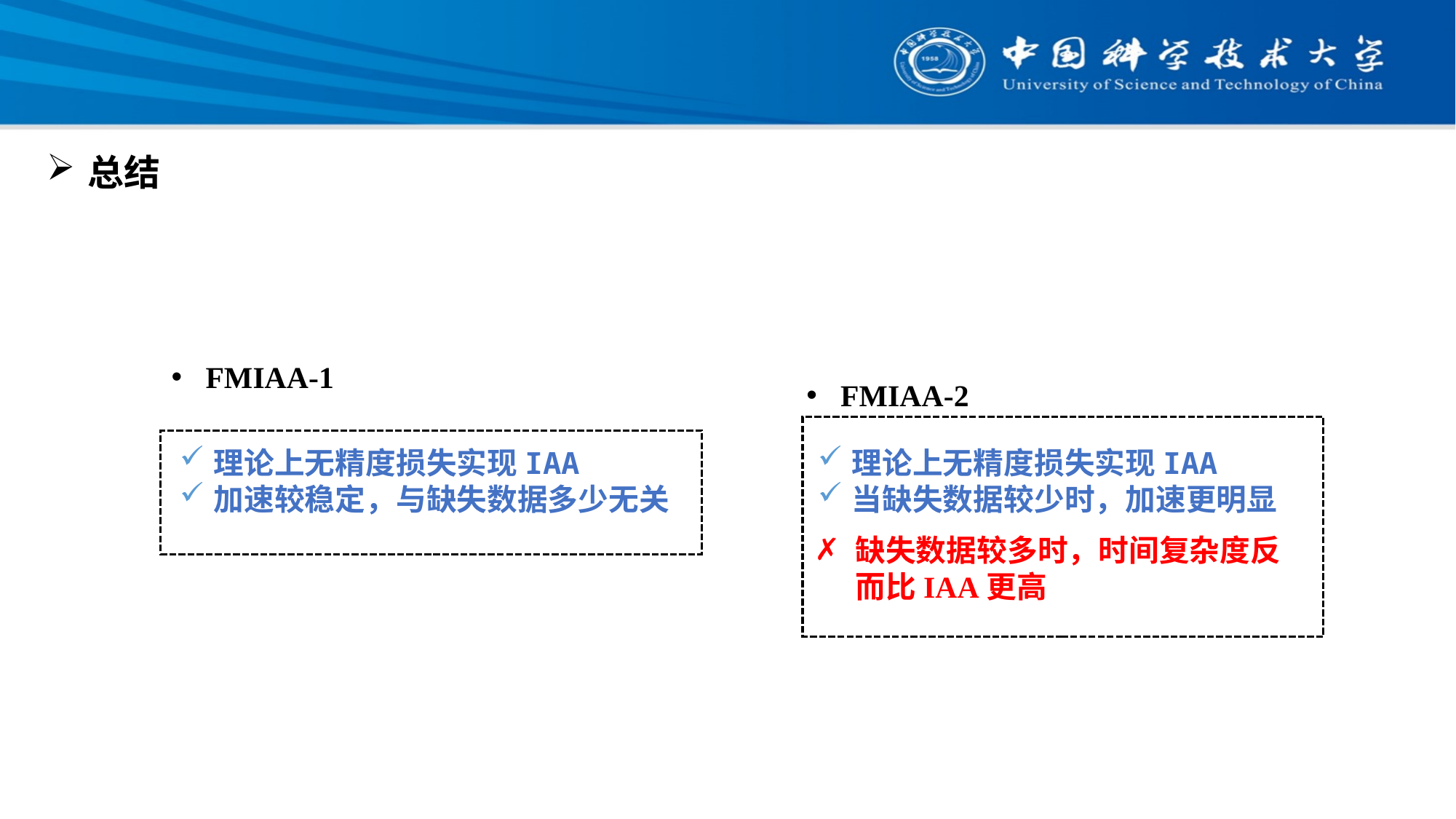

总结
FMIAA-1
FMIAA-2

理论上无精度损失实现IAA
加速较稳定，与缺失数据多少无关
理论上无精度损失实现IAA
当缺失数据较少时，加速更明显
缺失数据较多时，时间复杂度反而比IAA更高